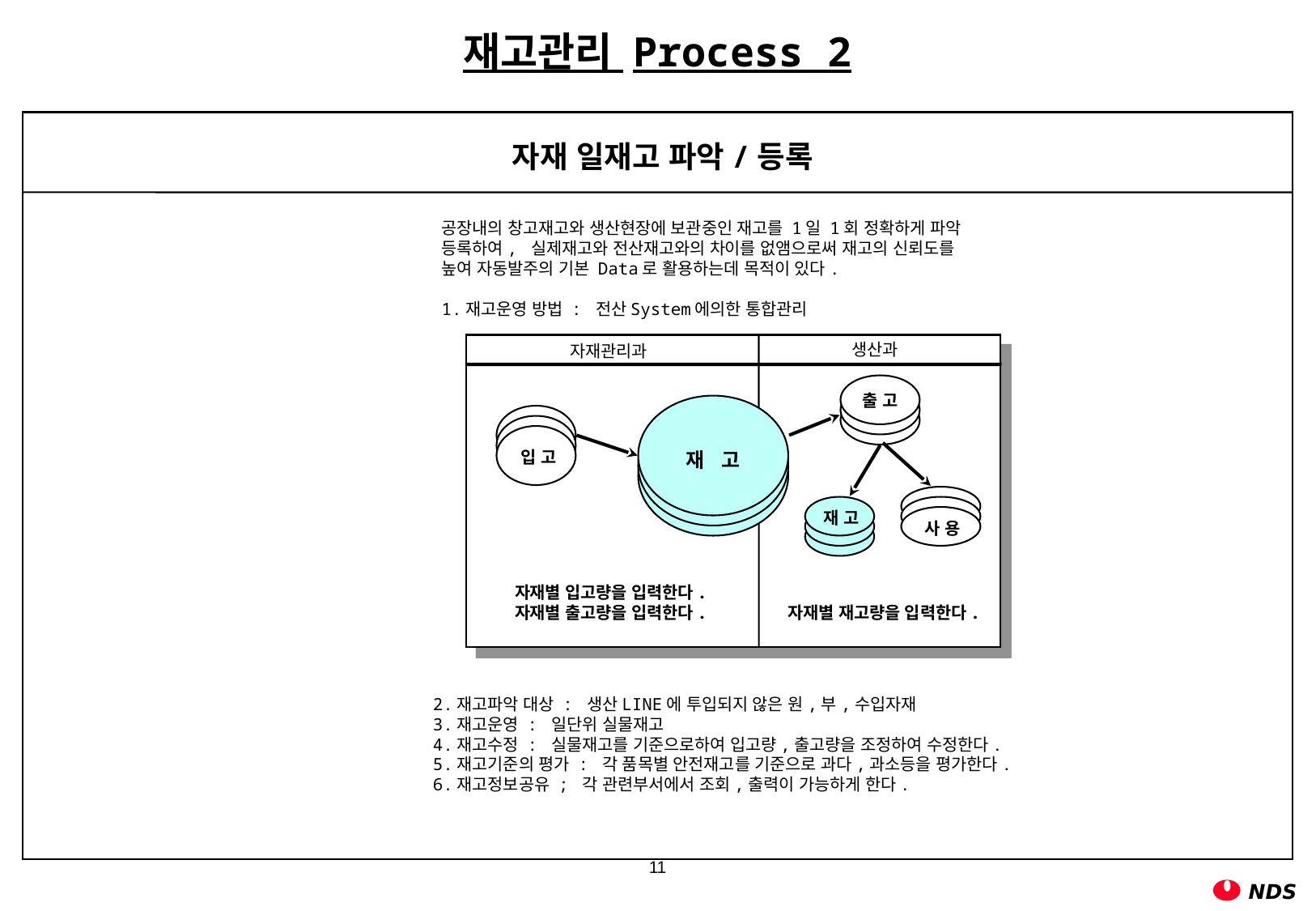

재고관리 Process 2

자재 일재고 파악/등록

공장내의 창고재고와 생산현장에 보관중인 재고를 1일 1회 정확하게 파악
등록하여, 실제재고와 전산재고와의 차이를 없앰으로써 재고의 신뢰도를
높여 자동발주의 기본 Data로 활용하는데 목적이 있다.

1.재고운영 방법 : 전산System에의한 통합관리
생산과

자재관리과

출 고

입 고
재   고

재 고

사 용

자재별 입고량을 입력한다.
자재별 출고량을 입력한다.
자재별 재고량을 입력한다.
2.재고파악 대상 : 생산LINE에 투입되지 않은 원,부,수입자재
3.재고운영 : 일단위 실물재고
4.재고수정 : 실물재고를 기준으로하여 입고량,출고량을 조정하여 수정한다.
5.재고기준의 평가 : 각 품목별 안전재고를 기준으로 과다,과소등을 평가한다.
6.재고정보공유 ; 각 관련부서에서 조회,출력이 가능하게 한다.